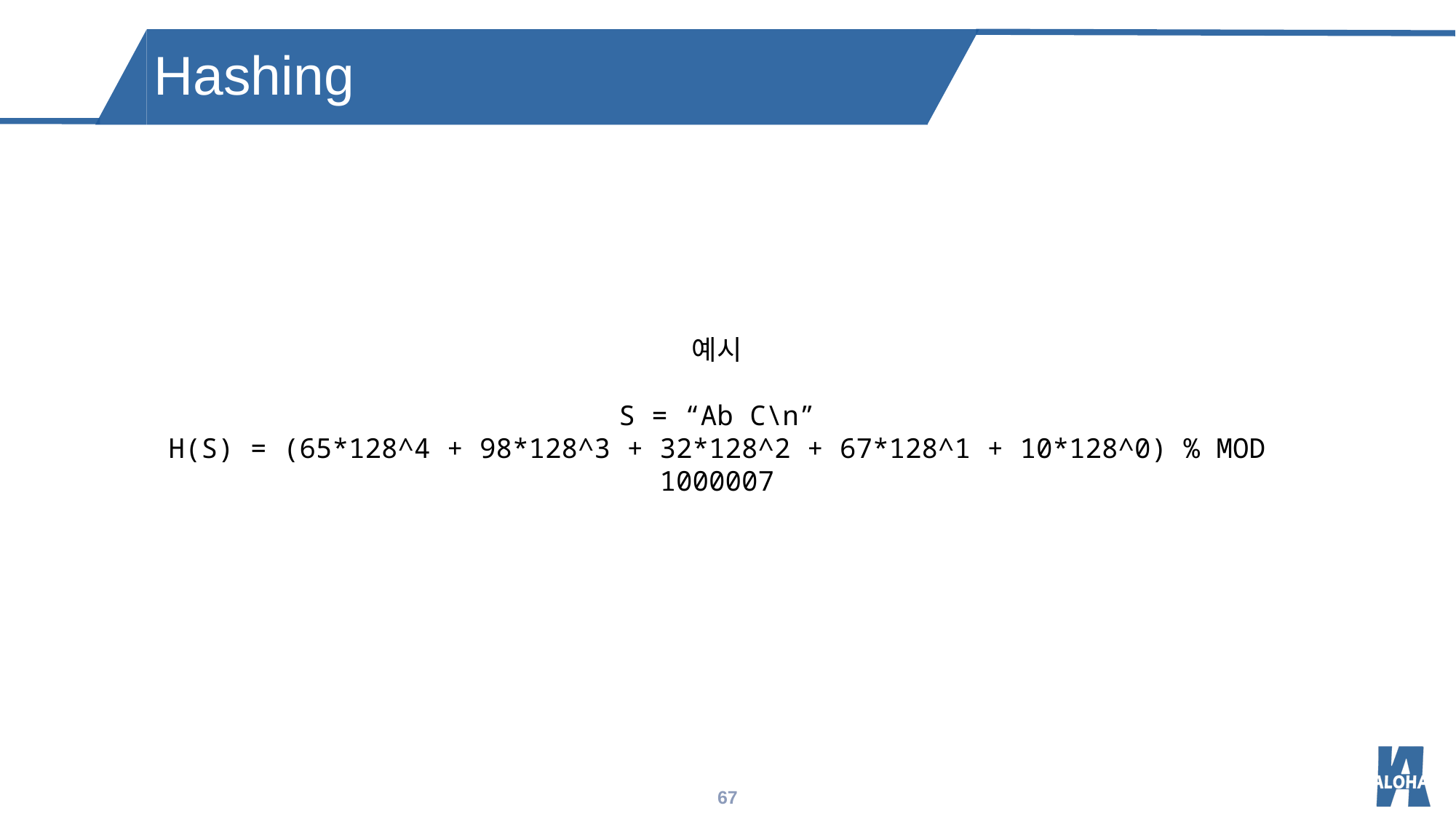

Hashing
예시

S = “Ab C\n”
H(S) = (65*128^4 + 98*128^3 + 32*128^2 + 67*128^1 + 10*128^0) % MOD 1000007
67